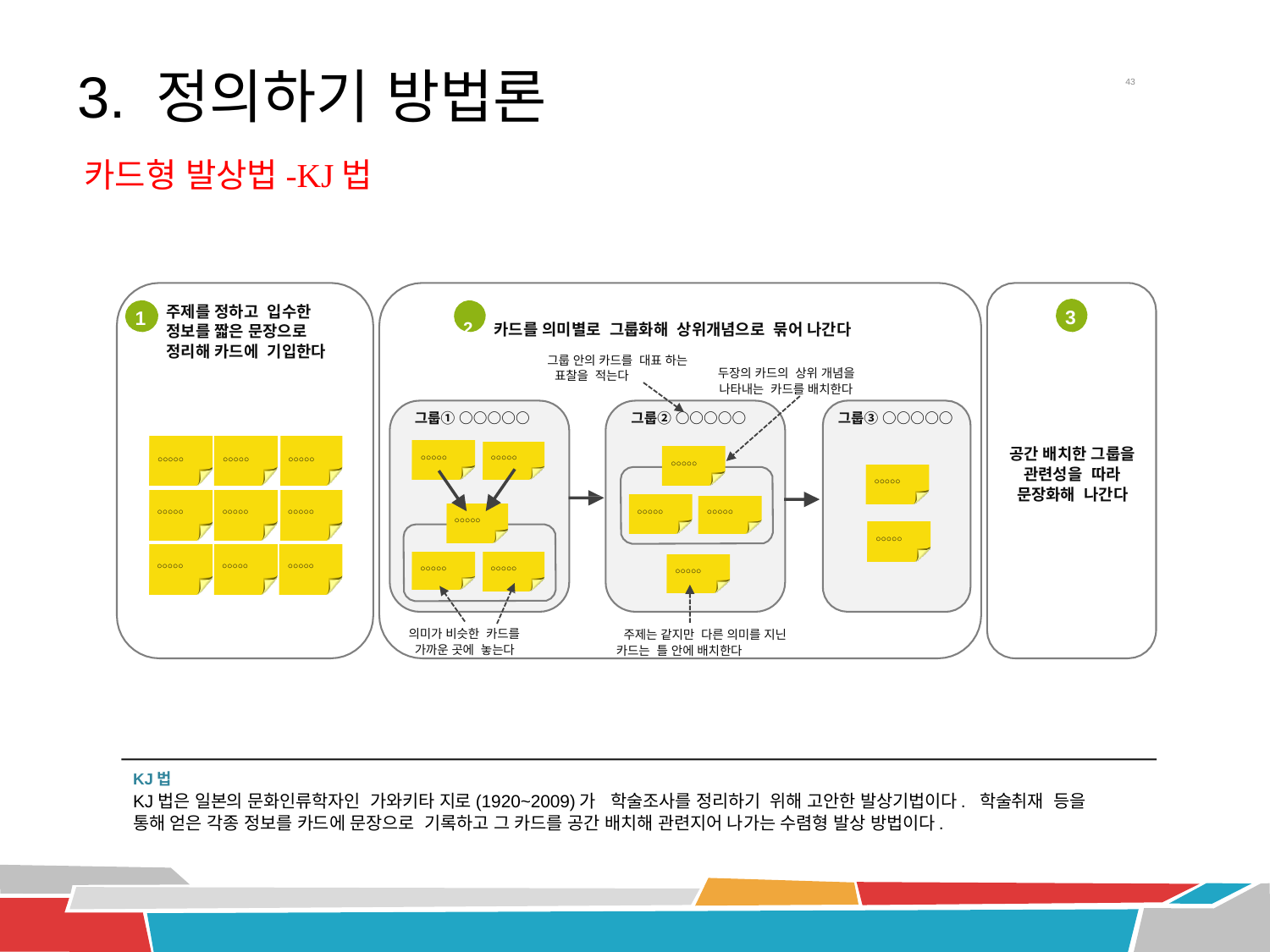

3. 정의하기 방법론
43
카드형 발상법-KJ법

주제를 정하고  입수한 정보를 짧은 문장으로 정리해 카드에  기입한다

3
1
2	카드를 의미별로  그룹화해  상위개념으로  묶어 나간다
그룹 안의 카드를  대표 하는 표찰을  적는다
두장의 카드의  상위 개념을 나타내는  카드를 배치한다

그룹① ○○○○○
그룹② ○○○○○
그룹③ ○○○○○

공간 배치한 그룹을 관련성을  따라 문장화해  나간다

○○○○○
○○○○○
○○○○○
○○○○○
○○○○○
○○○○○

○○○○○

○○○○○
○○○○○
○○○○○
○○○○○
○○○○○
○○○○○

○○○○○

○○○○○
○○○○○
○○○○○
○○○○○
○○○○○
○○○○○

의미가 비슷한  카드를 가까운 곳에  놓는다
주제는 같지만  다른 의미를 지닌 카드는  틀 안에 배치한다

KJ법
KJ법은 일본의 문화인류학자인  가와키타 지로(1920~2009)가   학술조사를 정리하기  위해 고안한 발상기법이다.  학술취재  등을 통해 얻은 각종 정보를 카드에 문장으로  기록하고 그 카드를 공간 배치해 관련지어 나가는 수렴형 발상 방법이다.